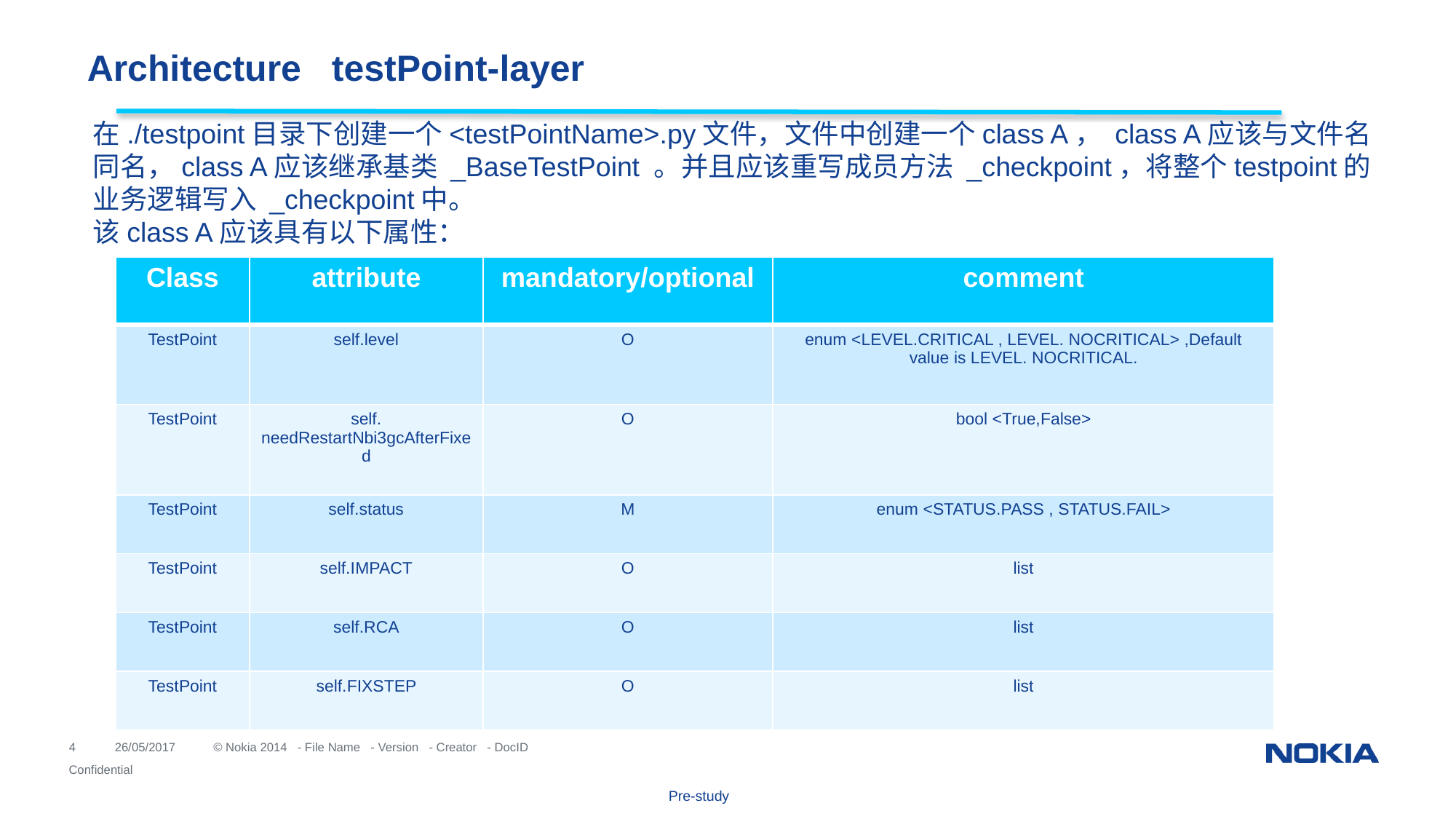

Architecture   testPoint-layer
在./testpoint目录下创建一个<testPointName>.py文件，文件中创建一个class A， class A应该与文件名
同名，class A应该继承基类 _BaseTestPoint 。并且应该重写成员方法 _checkpoint，将整个testpoint的
业务逻辑写入 _checkpoint中。
该class A应该具有以下属性：
| Class | attribute | mandatory/optional | comment |
| --- | --- | --- | --- |
| TestPoint | self.level | O | enum <LEVEL.CRITICAL , LEVEL. NOCRITICAL> ,Default value is LEVEL. NOCRITICAL. |
| TestPoint | self. needRestartNbi3gcAfterFixed | O | bool <True,False> |
| TestPoint | self.status | M | enum <STATUS.PASS , STATUS.FAIL> |
| TestPoint | self.IMPACT | O | list |
| TestPoint | self.RCA | O | list |
| TestPoint | self.FIXSTEP | O | list |
Pre-study